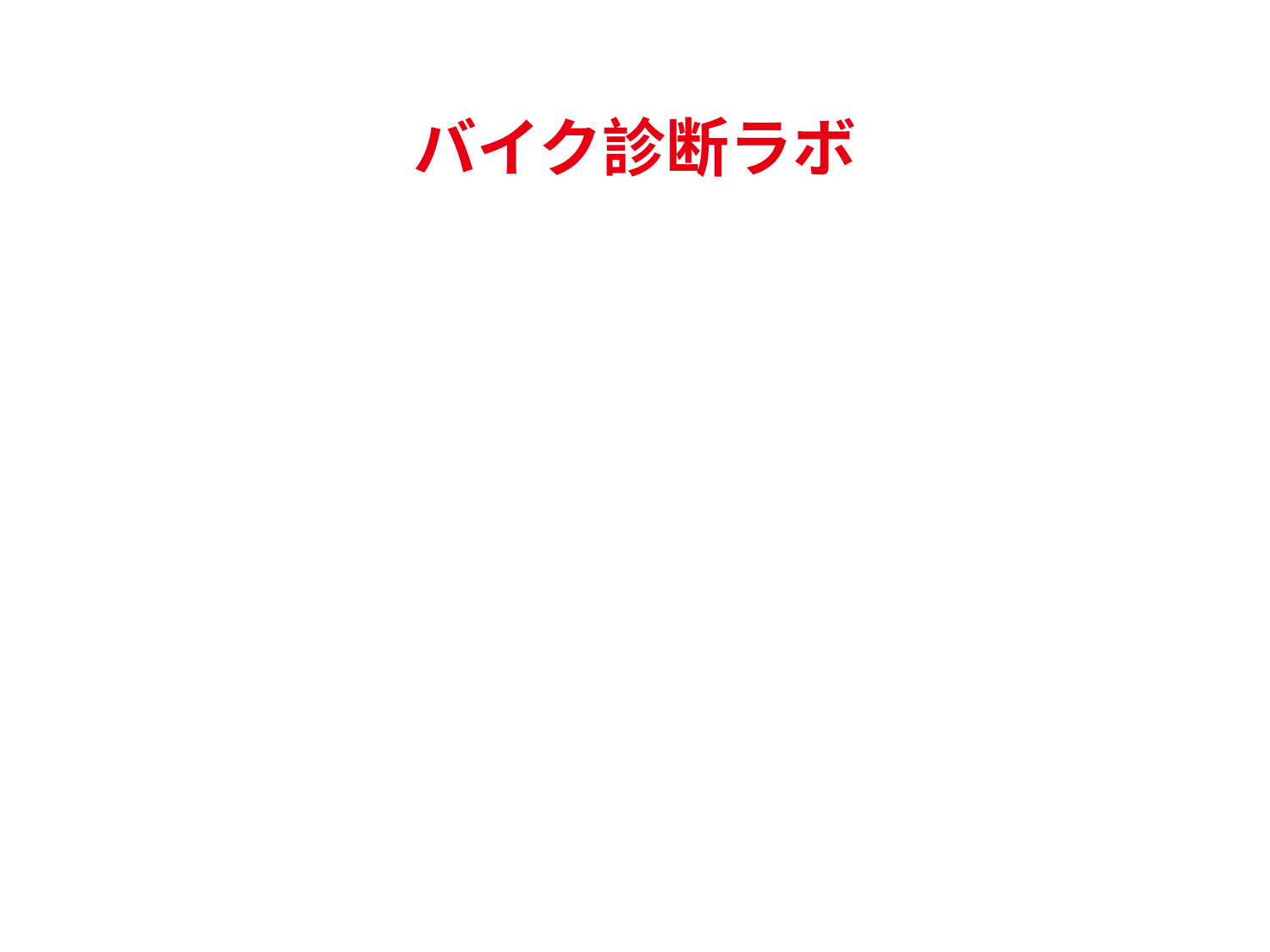

バイク診断ラボ

AIによる整備・走行・心理の三軸診断
診断結果から関連講座へ導線を提示